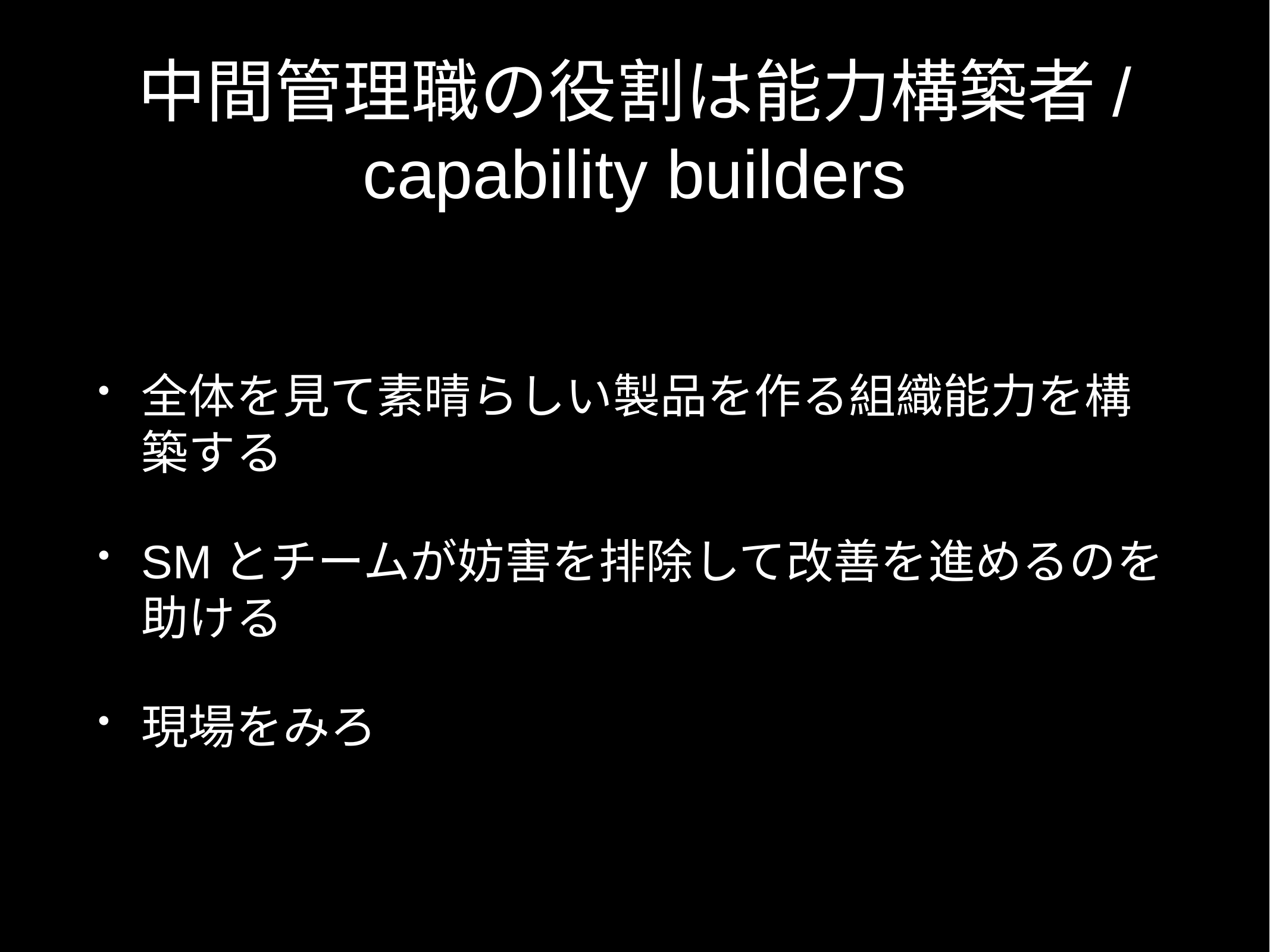

# 中間管理職の役割は能力構築者/capability builders
全体を見て素晴らしい製品を作る組織能力を構築する
SMとチームが妨害を排除して改善を進めるのを助ける
現場をみろ